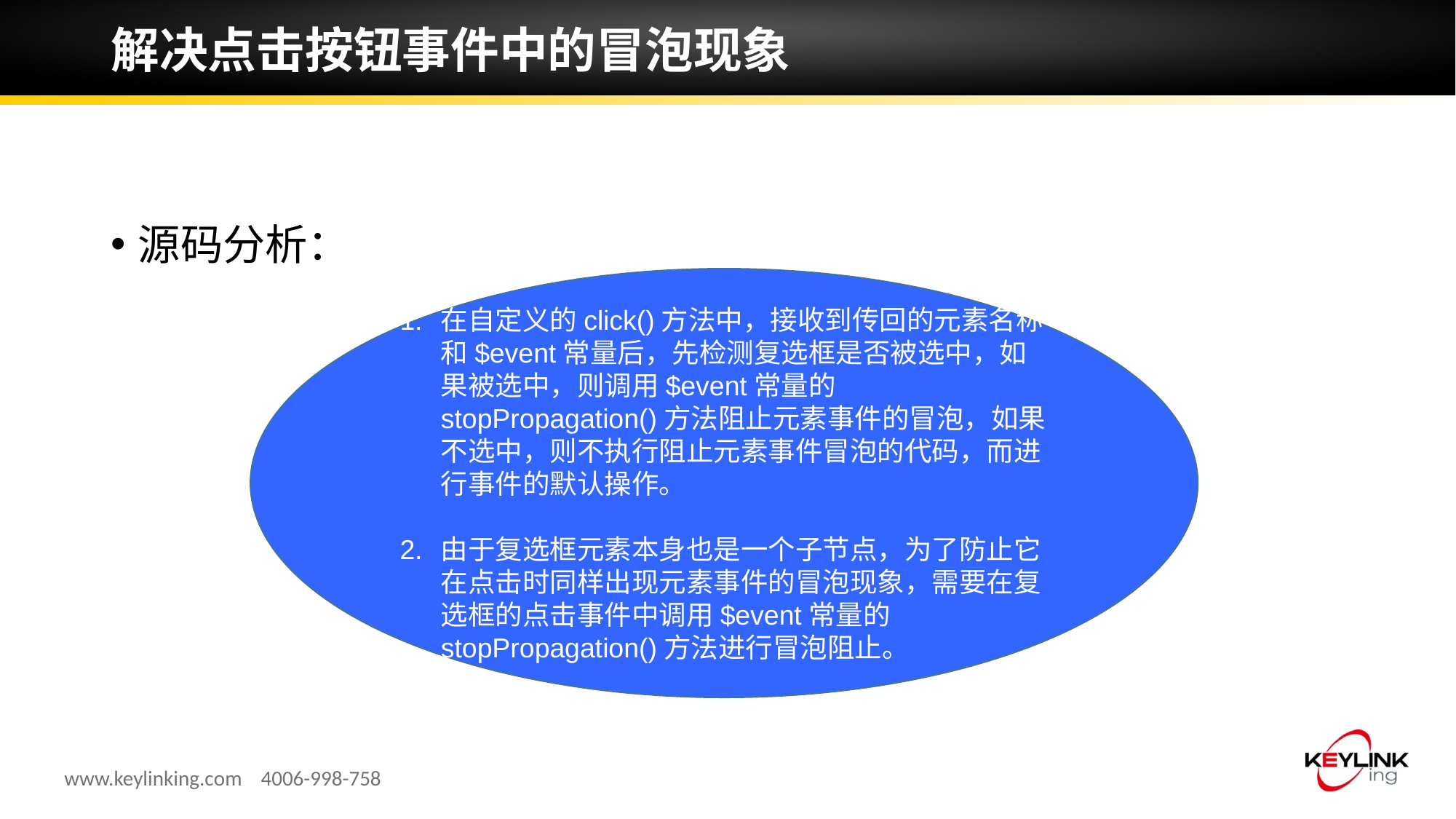

# 解决点击按钮事件中的冒泡现象
源码分析：

在自定义的click()方法中，接收到传回的元素名称和$event常量后，先检测复选框是否被选中，如果被选中，则调用$event常量的stopPropagation()方法阻止元素事件的冒泡，如果不选中，则不执行阻止元素事件冒泡的代码，而进行事件的默认操作。

由于复选框元素本身也是一个子节点，为了防止它在点击时同样出现元素事件的冒泡现象，需要在复选框的点击事件中调用$event常量的stopPropagation()方法进行冒泡阻止。